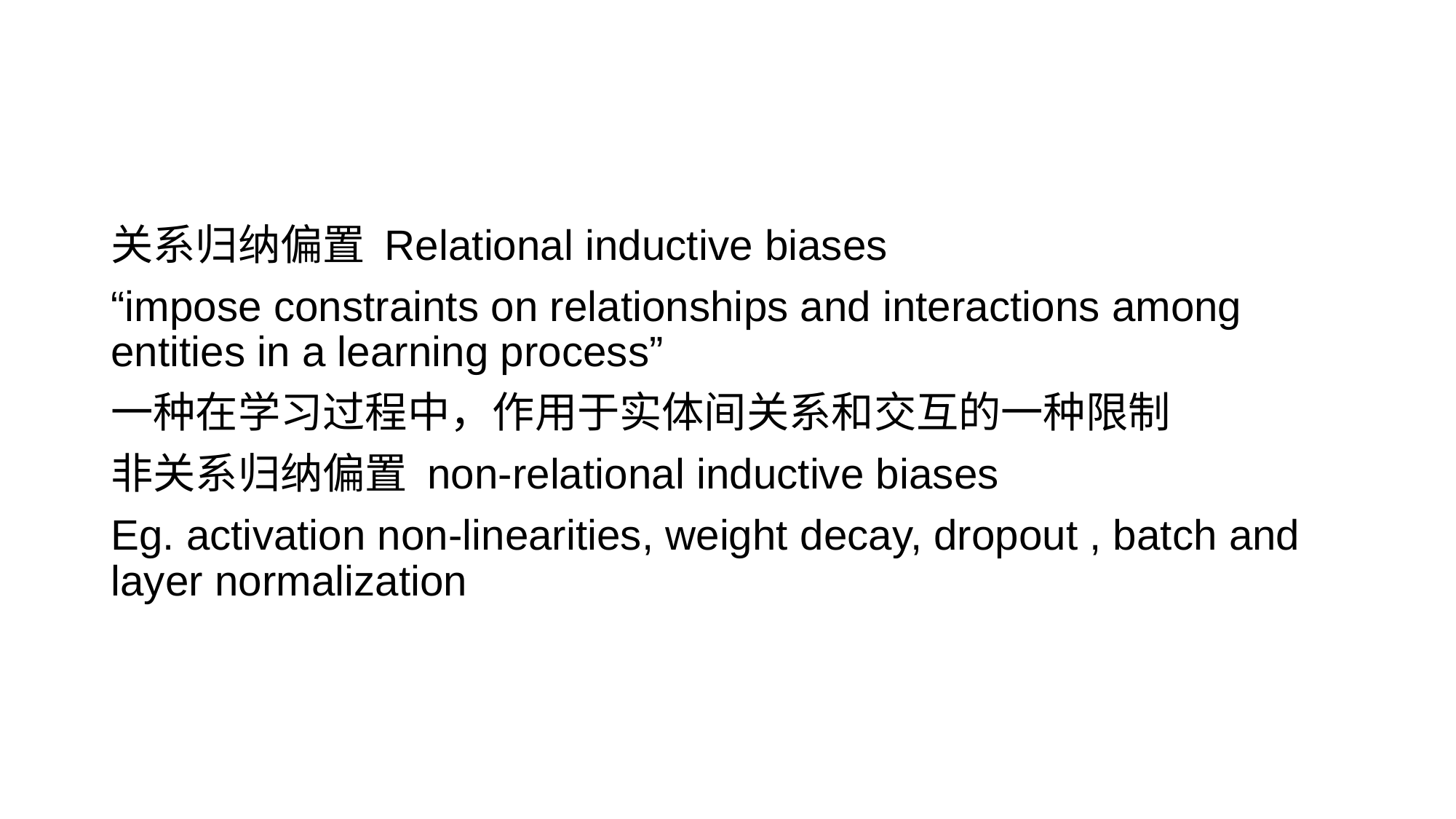

#
关系归纳偏置 Relational inductive biases
“impose constraints on relationships and interactions among entities in a learning process”
一种在学习过程中，作用于实体间关系和交互的一种限制
非关系归纳偏置 non-relational inductive biases
Eg. activation non-linearities, weight decay, dropout , batch and layer normalization